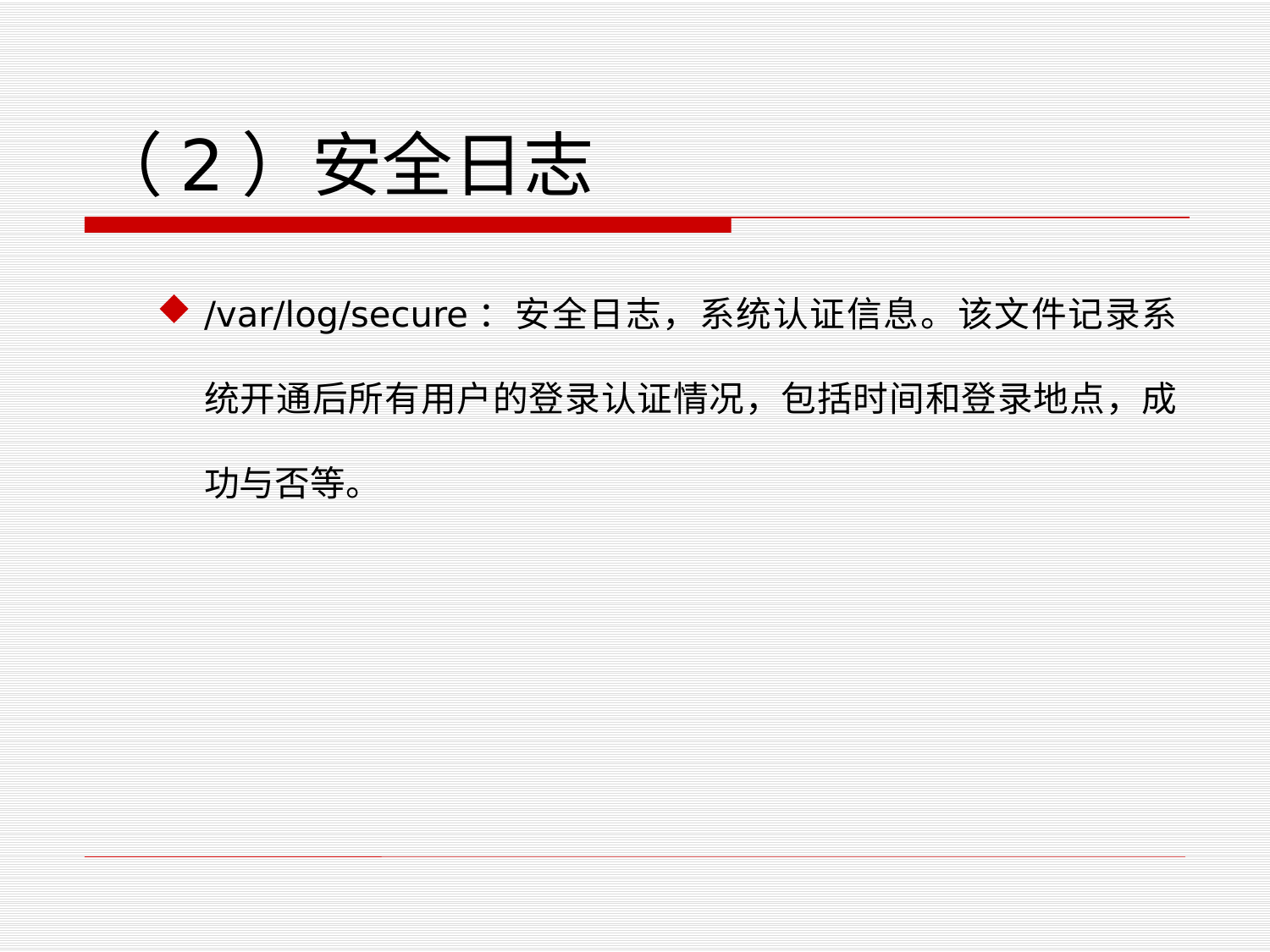

# （2）安全日志
/var/log/secure：安全日志，系统认证信息。该文件记录系统开通后所有用户的登录认证情况，包括时间和登录地点，成功与否等。